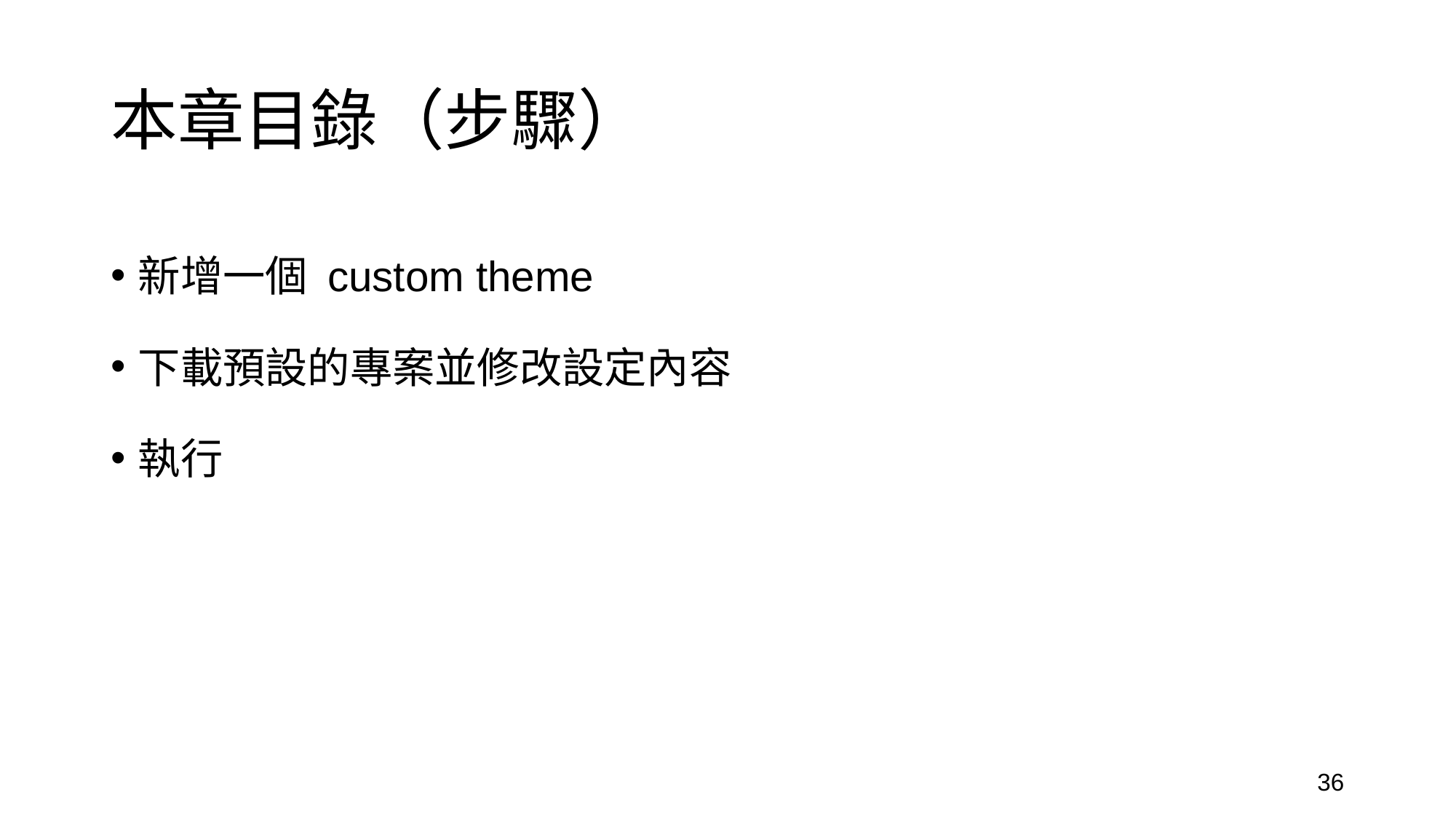

# 本章目錄（步驟）
新增一個 custom theme
下載預設的專案並修改設定內容
執行
36